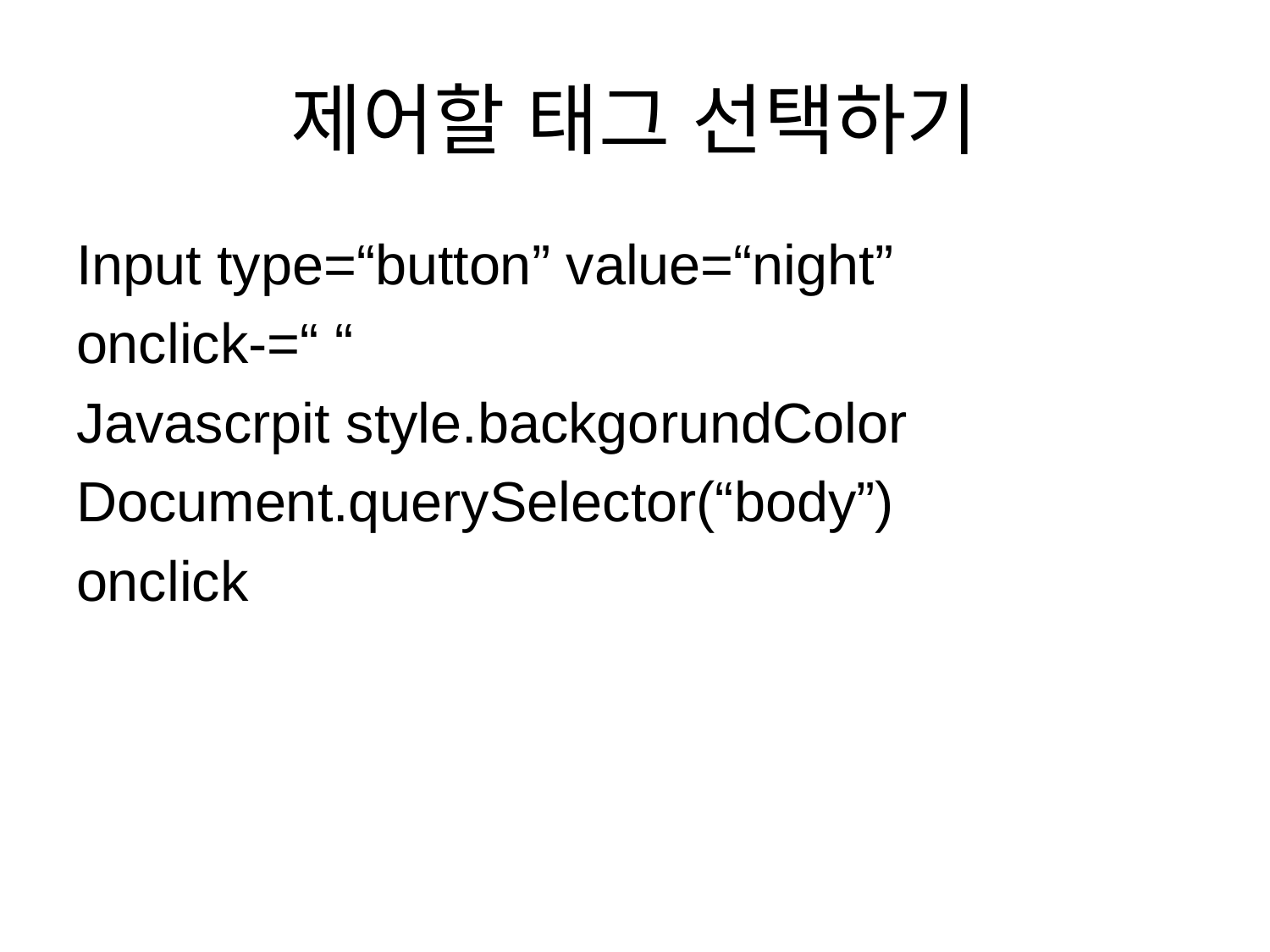

# 제어할 태그 선택하기
Input type=“button” value=“night”
onclick-=“ “
Javascrpit style.backgorundColor
Document.querySelector(“body”)
onclick